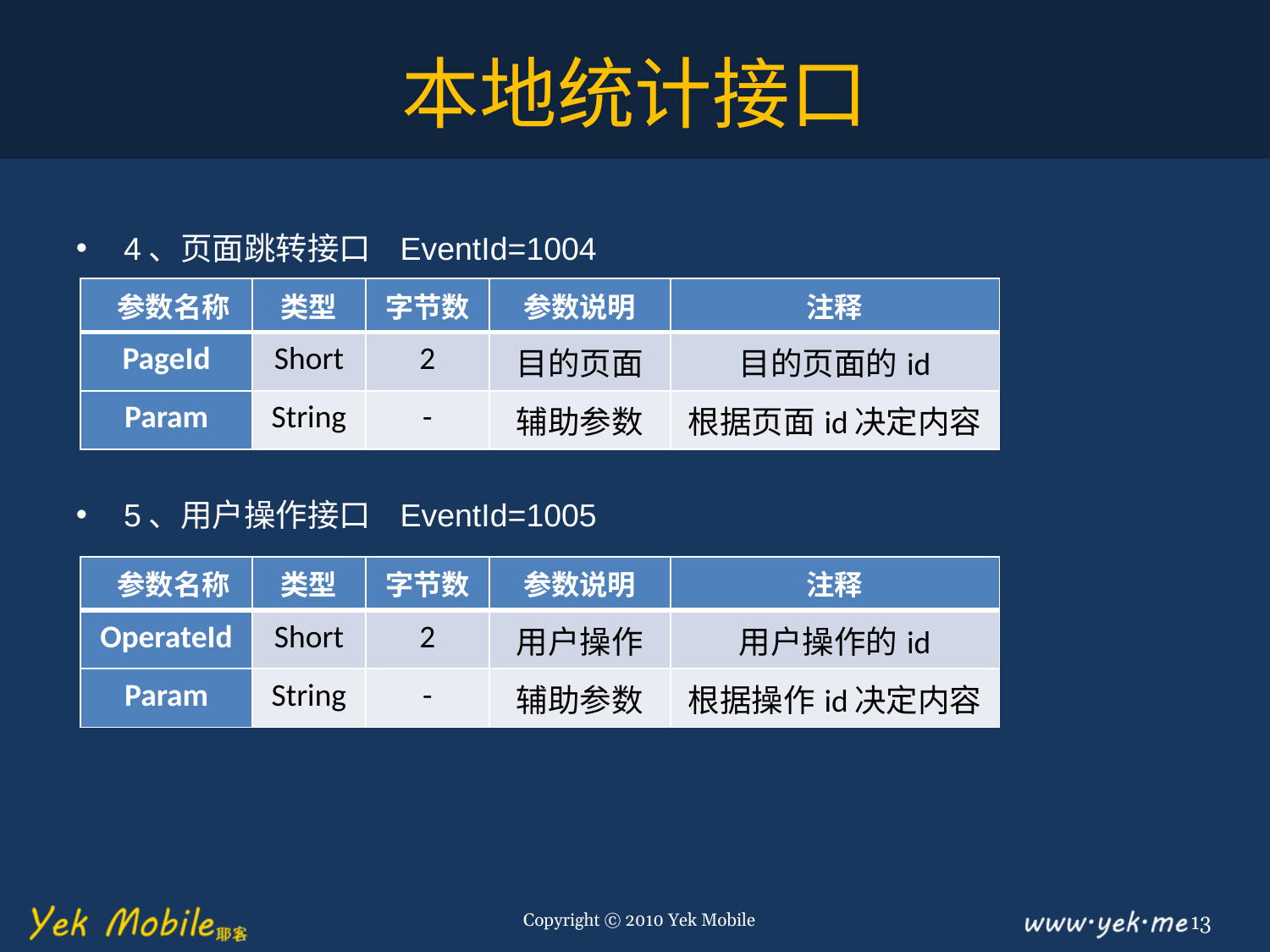

# 本地统计接口
4、页面跳转接口   EventId=1004

5、用户操作接口   EventId=1005

| 参数名称 | 类型 | 字节数 | 参数说明 | 注释 |
| --- | --- | --- | --- | --- |
| PageId | Short | 2 | 目的页面 | 目的页面的id |
| Param | String | - | 辅助参数 | 根据页面id决定内容 |
| 参数名称 | 类型 | 字节数 | 参数说明 | 注释 |
| --- | --- | --- | --- | --- |
| OperateId | Short | 2 | 用户操作 | 用户操作的id |
| Param | String | - | 辅助参数 | 根据操作id决定内容 |